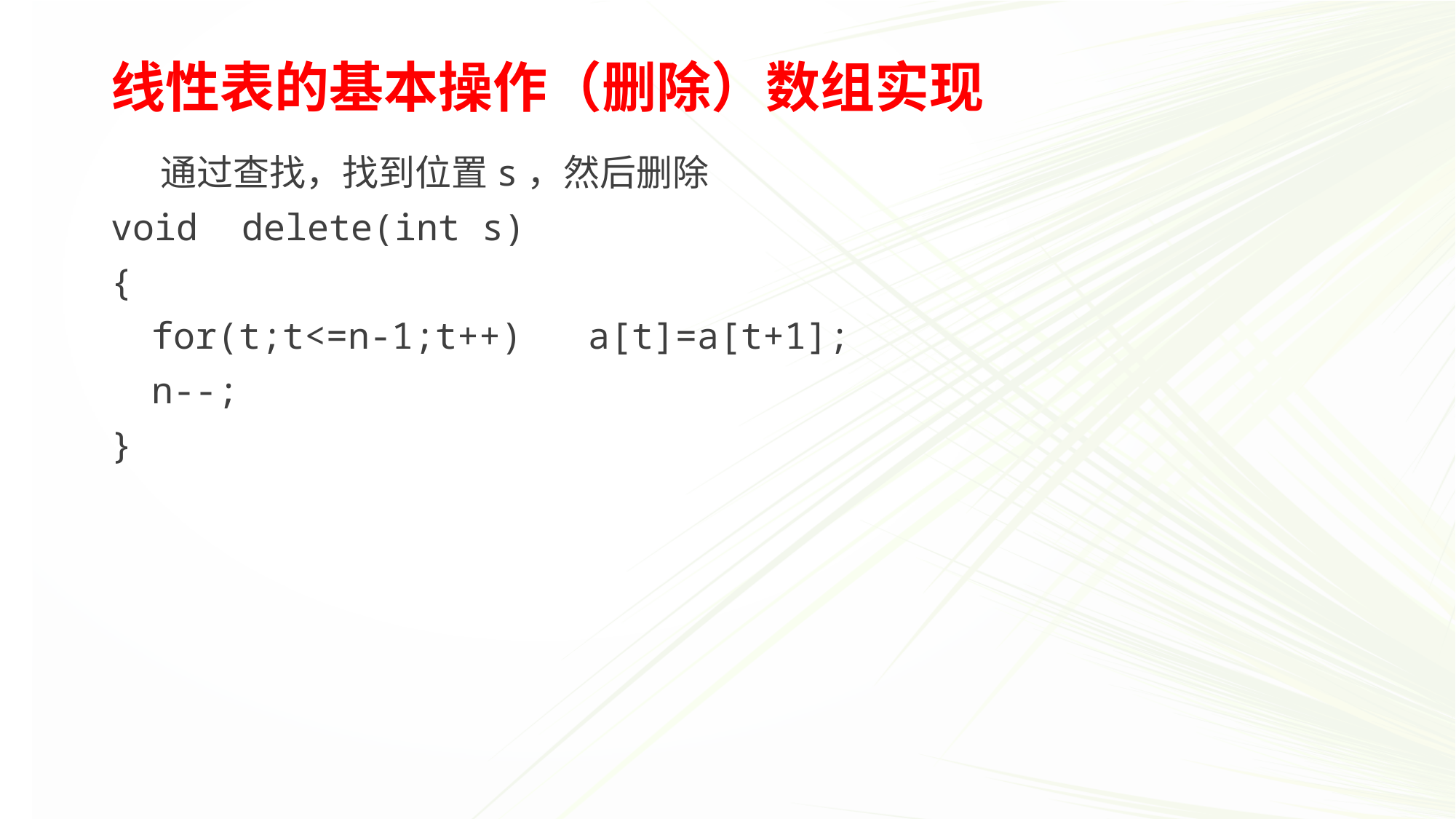

# 线性表的基本操作（删除）数组实现
     通过查找，找到位置s，然后删除
void  delete(int s)
{
	for(t;t<=n-1;t++)	a[t]=a[t+1];
	n--;
}